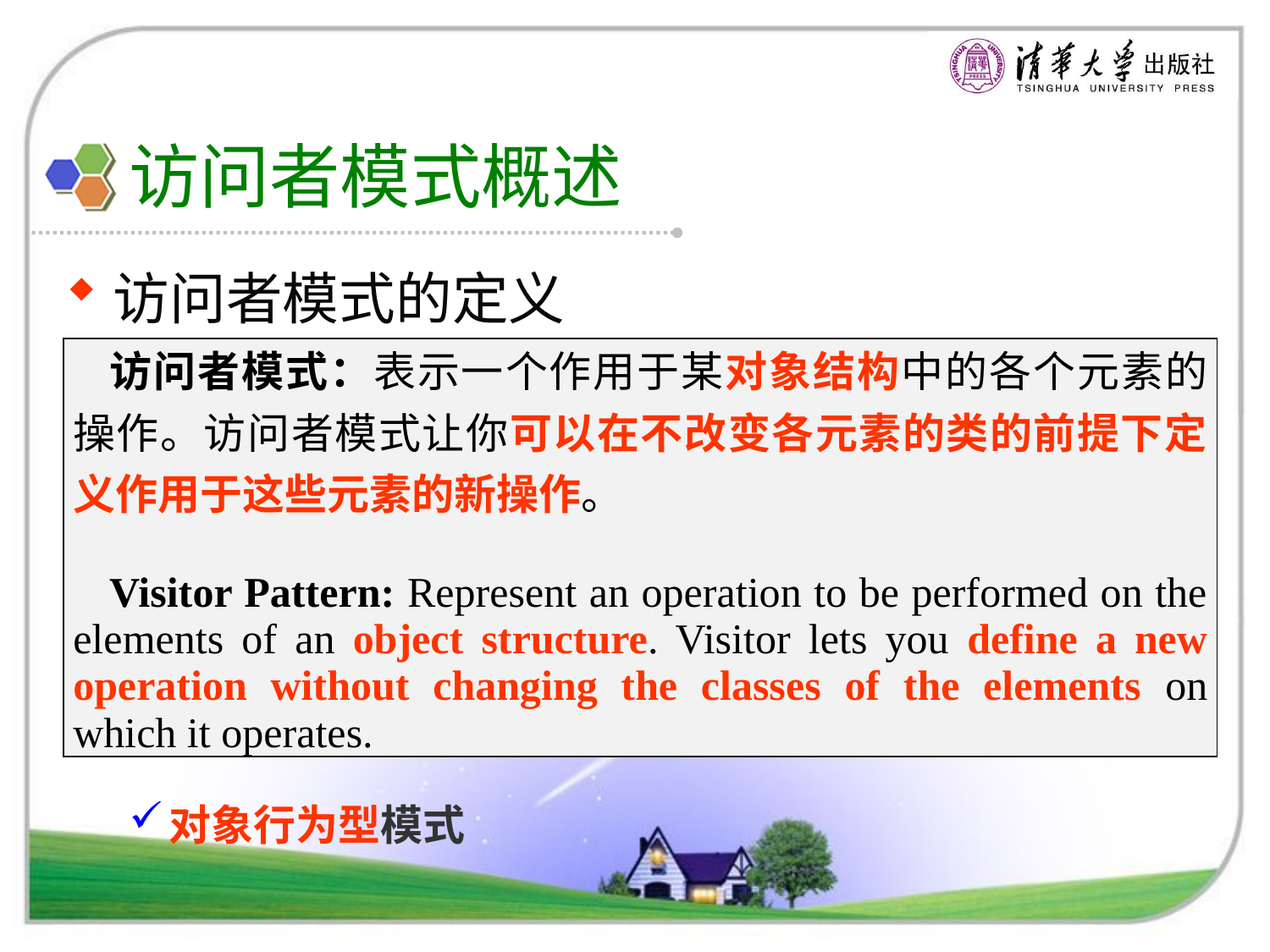

# 访问者模式概述
访问者模式的定义

对象行为型模式
| 访问者模式：表示一个作用于某对象结构中的各个元素的操作。访问者模式让你可以在不改变各元素的类的前提下定义作用于这些元素的新操作。 Visitor Pattern: Represent an operation to be performed on the elements of an object structure. Visitor lets you define a new operation without changing the classes of the elements on which it operates. |
| --- |